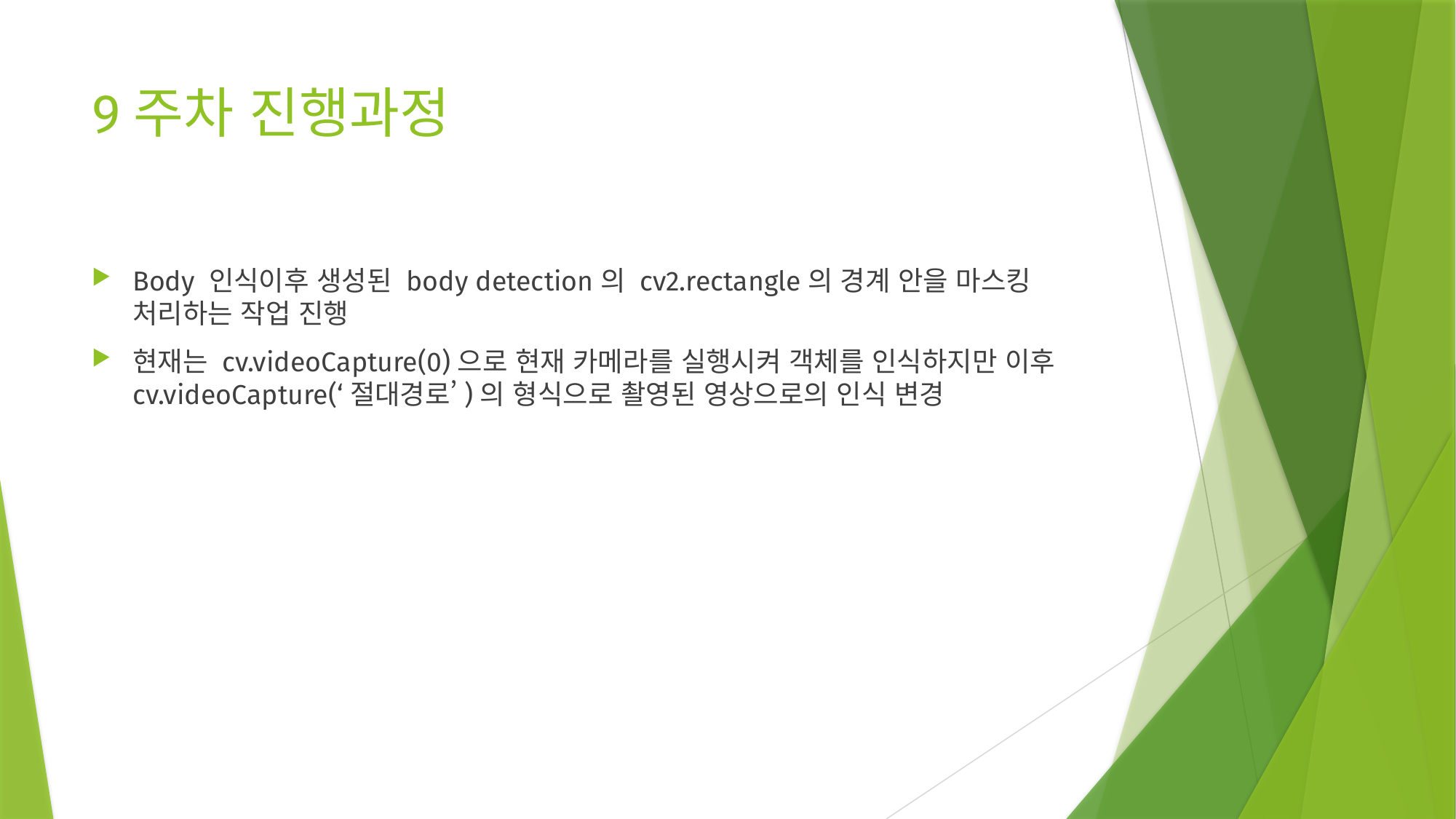

# 9주차 진행과정
Body 인식이후 생성된 body detection의 cv2.rectangle의 경계 안을 마스킹 처리하는 작업 진행
현재는 cv.videoCapture(0)으로 현재 카메라를 실행시켜 객체를 인식하지만 이후 cv.videoCapture(‘절대경로’)의 형식으로 촬영된 영상으로의 인식 변경